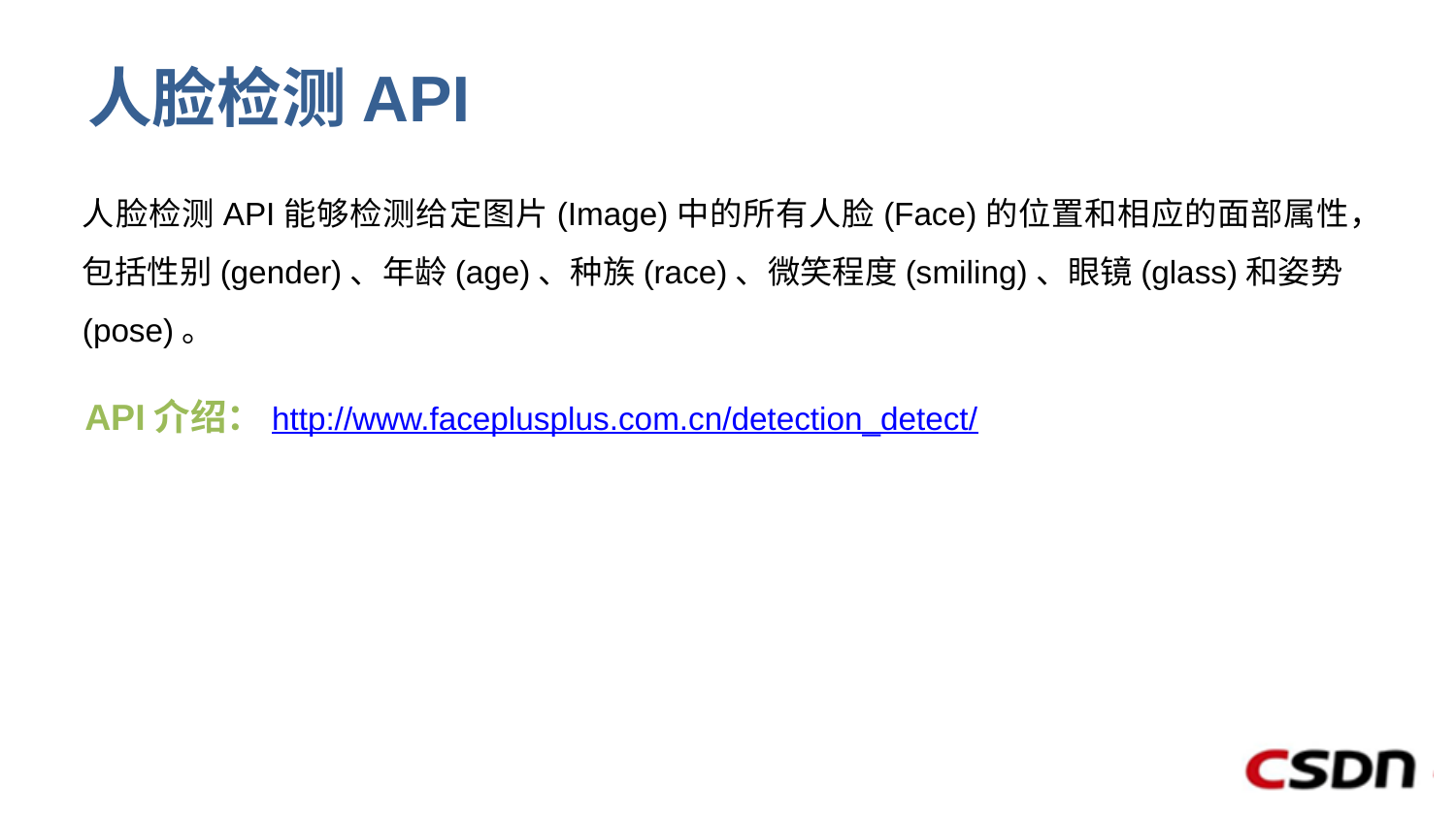

# 人脸检测API
人脸检测API能够检测给定图片(Image)中的所有人脸(Face)的位置和相应的面部属性，包括性别(gender)、年龄(age)、种族(race)、微笑程度(smiling)、眼镜(glass)和姿势(pose)。
API介绍：http://www.faceplusplus.com.cn/detection_detect/